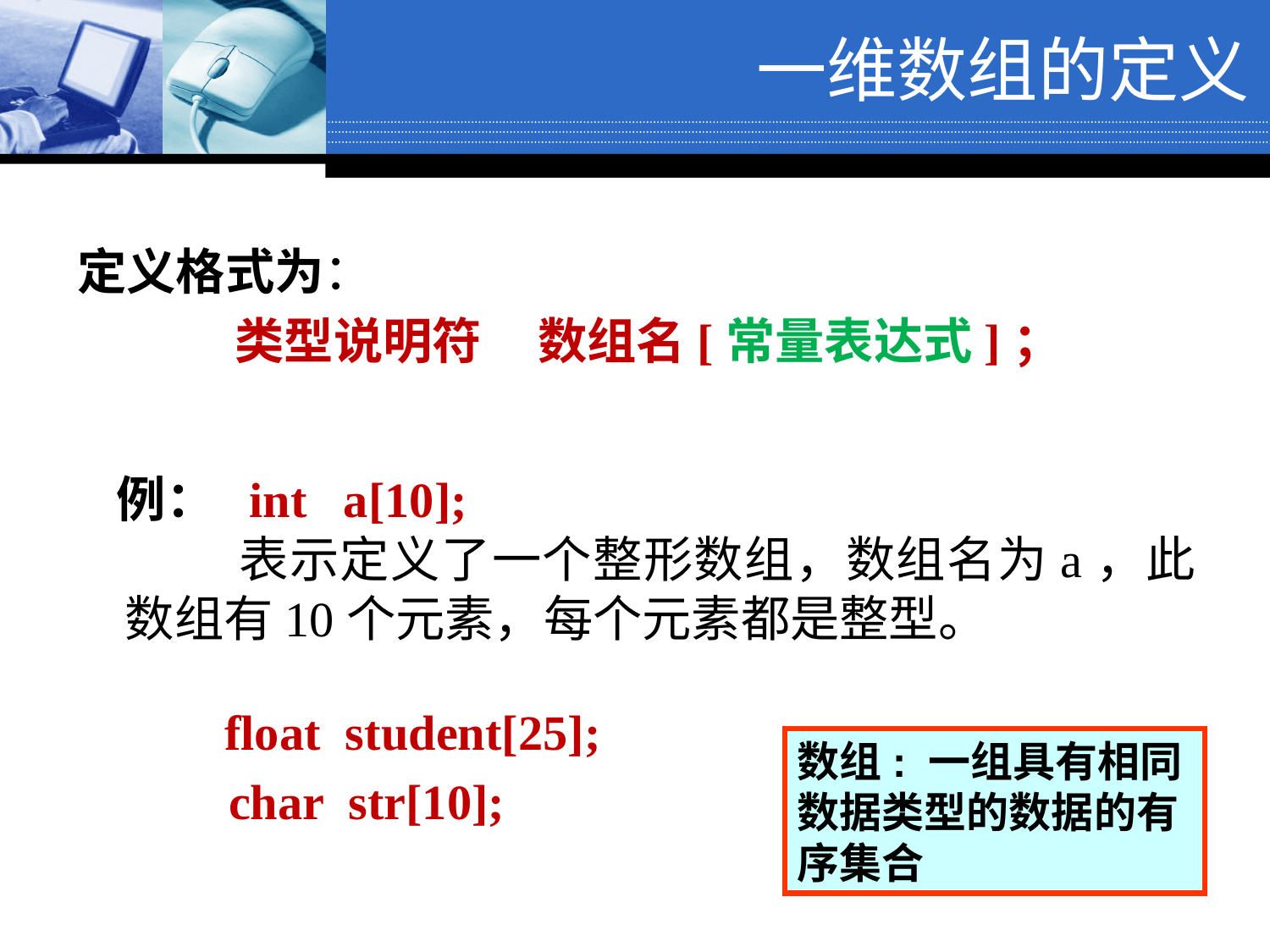

一维数组的定义
定义格式为：
             类型说明符     数组名[常量表达式]；

  例：  int   a[10];
            表示定义了一个整形数组，数组名为a，此数组有10个元素，每个元素都是整型。

            float  student[25];
           char  str[10];

数组: 一组具有相同数据类型的数据的有序集合